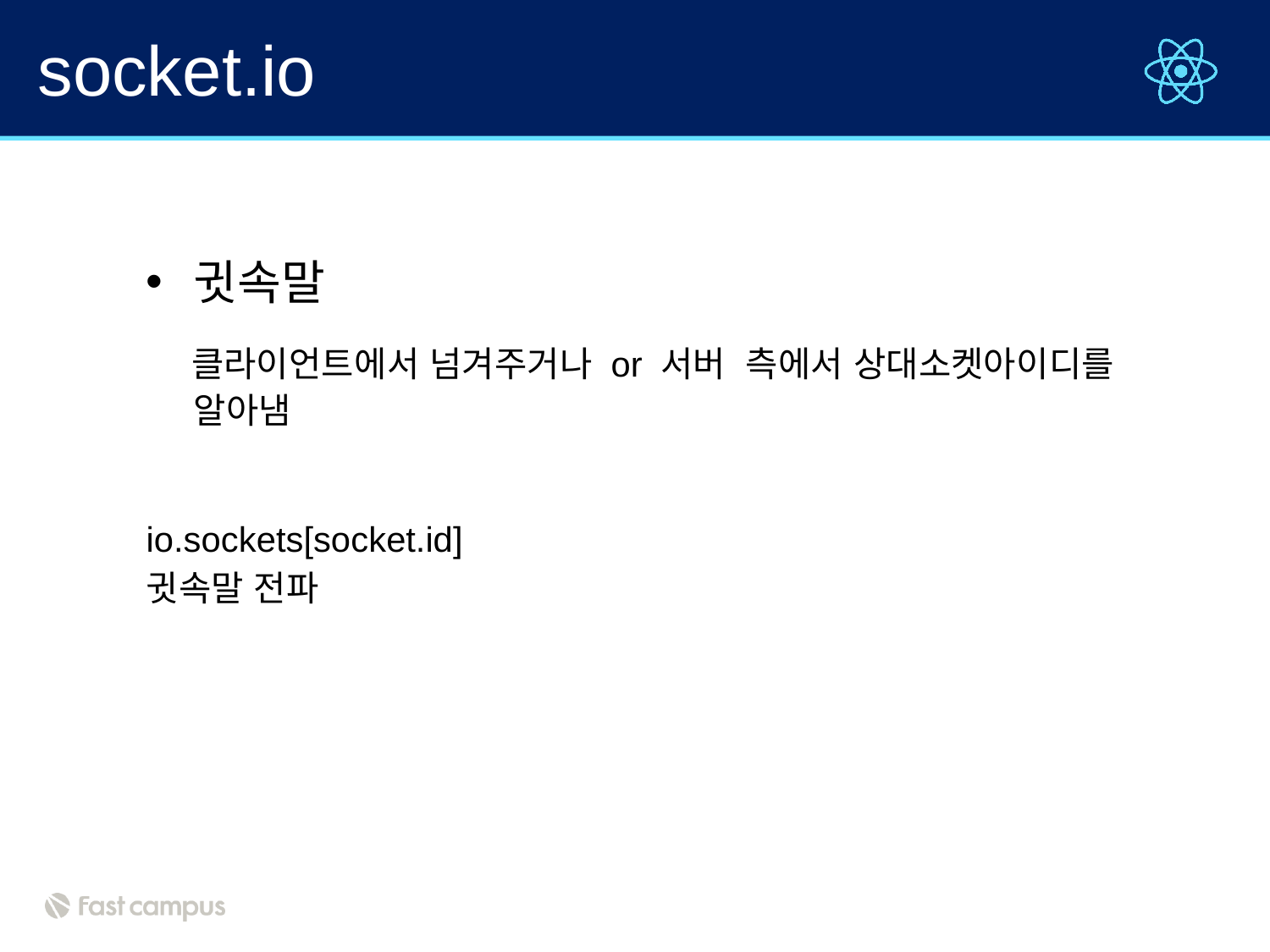

# socket.io
귓속말
  클라이언트에서 넘겨주거나 or 서버  측에서 상대소켓아이디를 알아냄

io.sockets[socket.id]
귓속말 전파